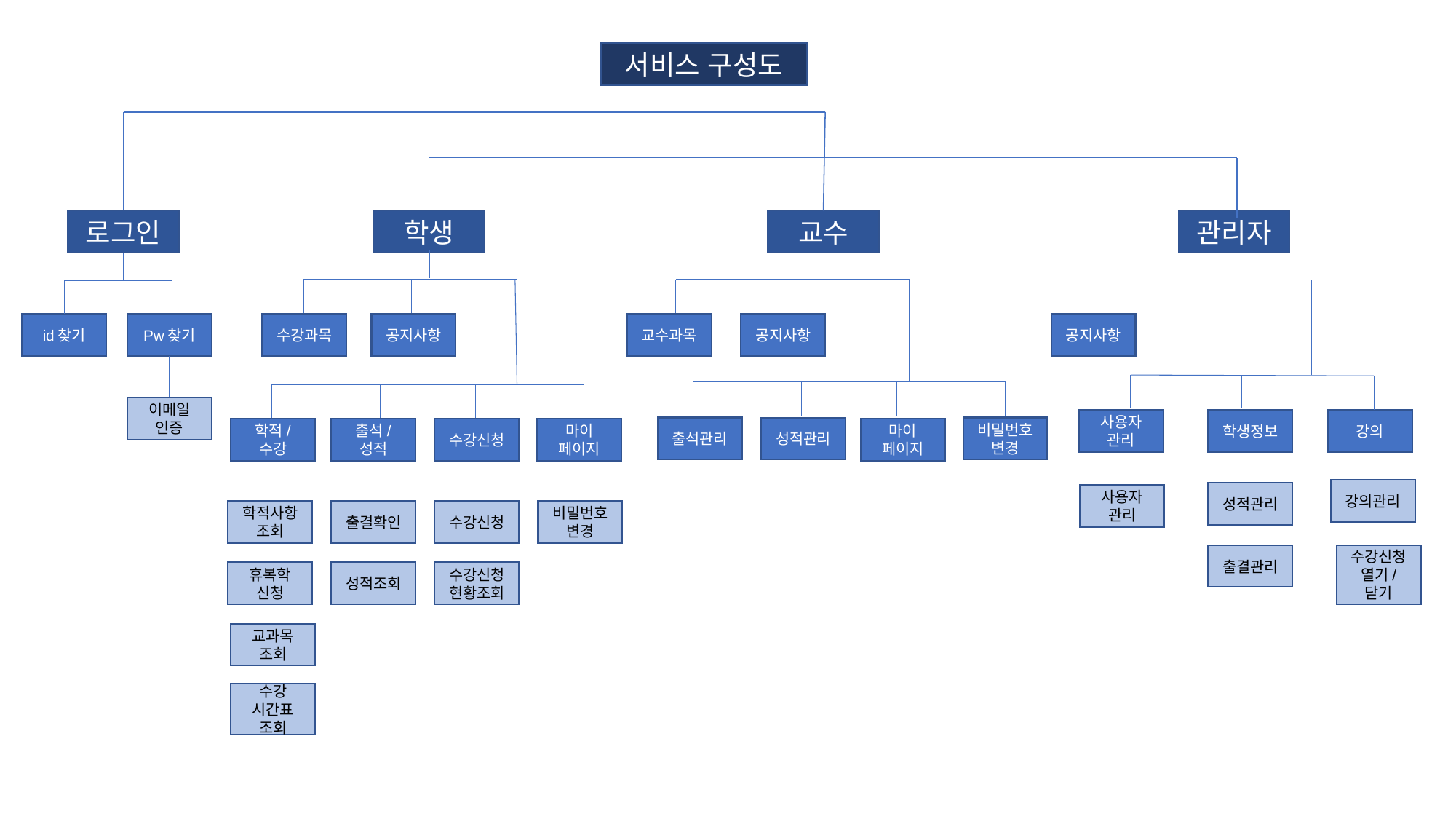

서비스 구성도
로그인
학생
교수
관리자
id찾기
수강과목
공지사항
교수과목
공지사항
공지사항
Pw찾기
이메일
인증
사용자
관리
학생정보
강의
출석관리
비밀번호
변경
성적관리
학적/
수강
출석/
성적
수강신청
마이
페이지
마이
페이지
강의관리
성적관리
사용자
관리
비밀번호
변경
학적사항
조회
출결확인
수강신청
수강신청
열기/
닫기
출결관리
휴복학 신청
성적조회
수강신청 현황조회
교과목 조회
수강
시간표 조회